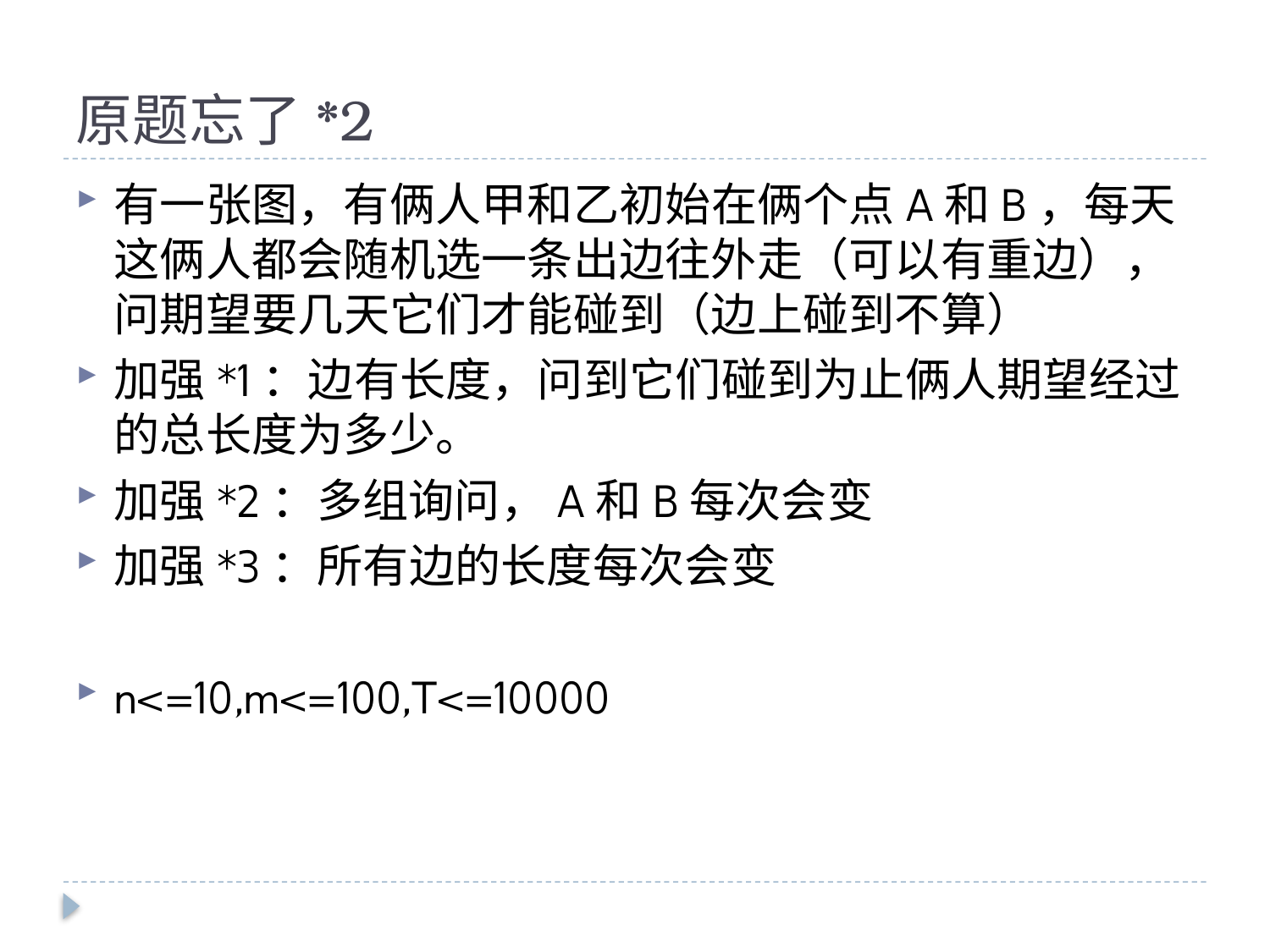

# 原题忘了*2
有一张图，有俩人甲和乙初始在俩个点A和B，每天这俩人都会随机选一条出边往外走（可以有重边），问期望要几天它们才能碰到（边上碰到不算）
加强*1：边有长度，问到它们碰到为止俩人期望经过的总长度为多少。
加强*2：多组询问，A和B每次会变
加强*3：所有边的长度每次会变

n<=10,m<=100,T<=10000